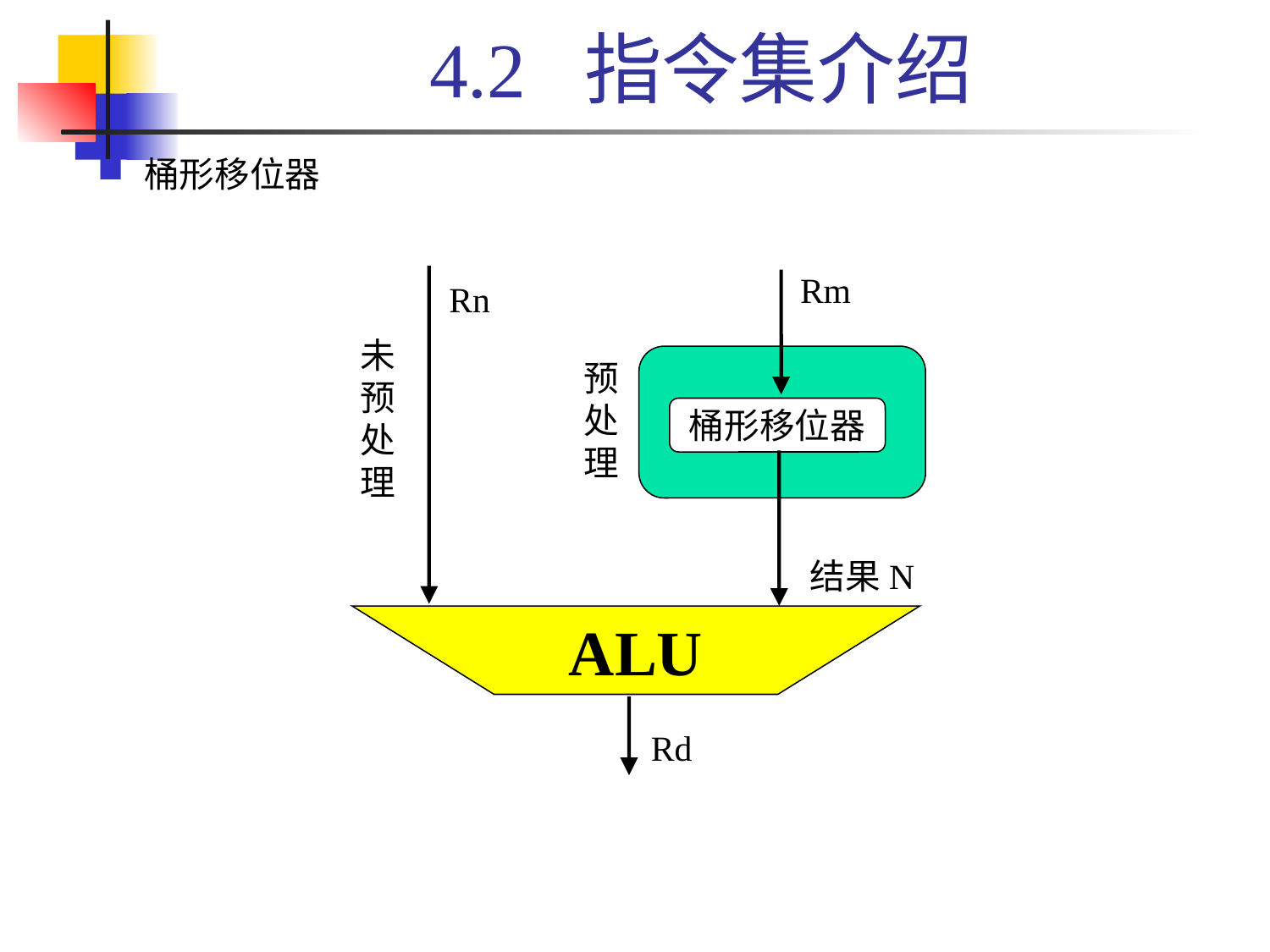

4.2  指令集介绍
# 桶形移位器
Rm

Rn
未预处理

预处理
桶形移位器

结果N
ALU

Rd